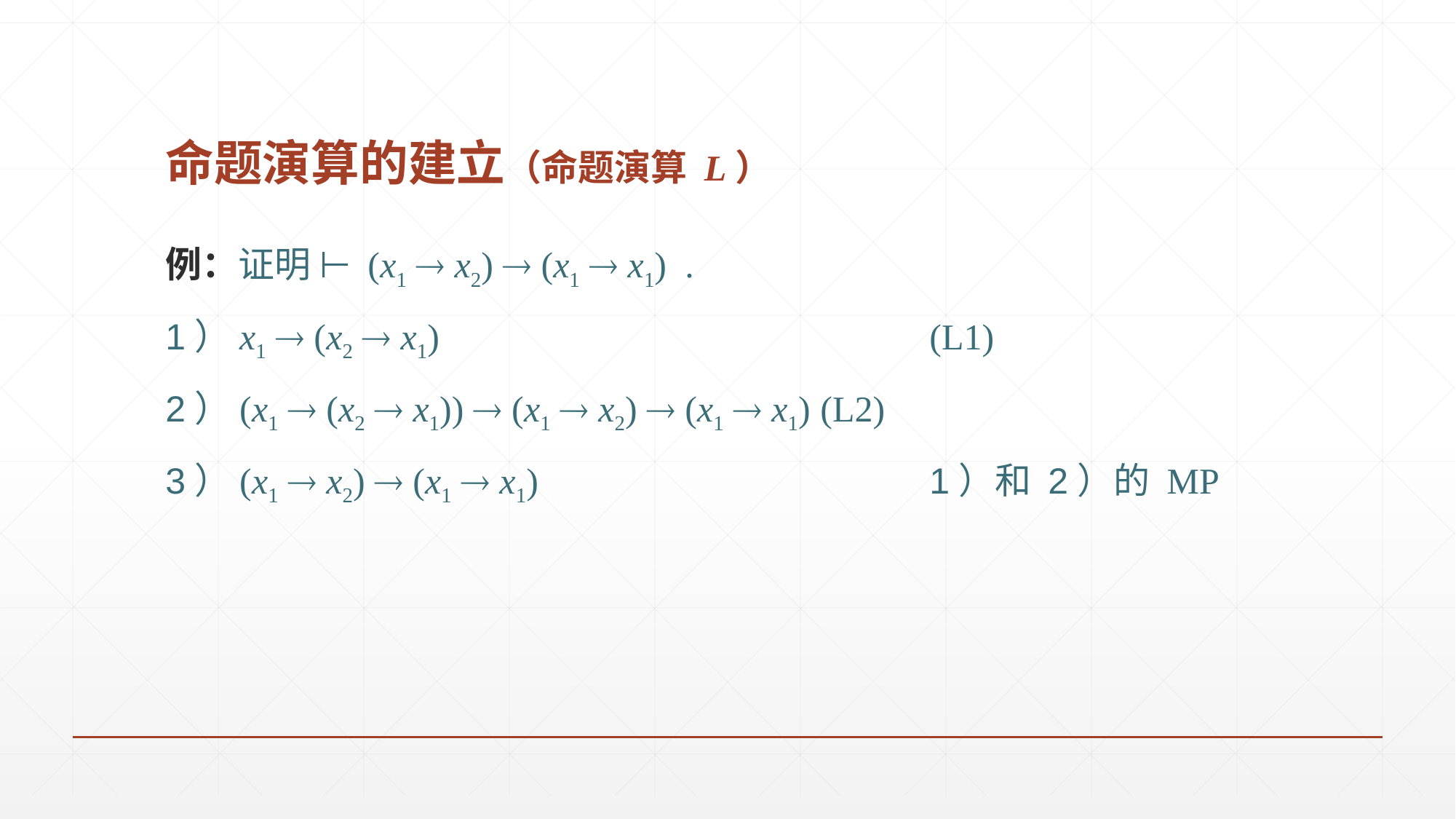

# 命题演算的建立（命题演算 L）
例：证明 ⊢ (x1 → x2) → (x1 → x1)  .
1）x1 → (x2 → x1)					(L1)
2）(x1 → (x2 → x1)) → (x1 → x2) → (x1 → x1)	(L2)
3）(x1 → x2) → (x1 → x1) 				1）和 2）的 MP